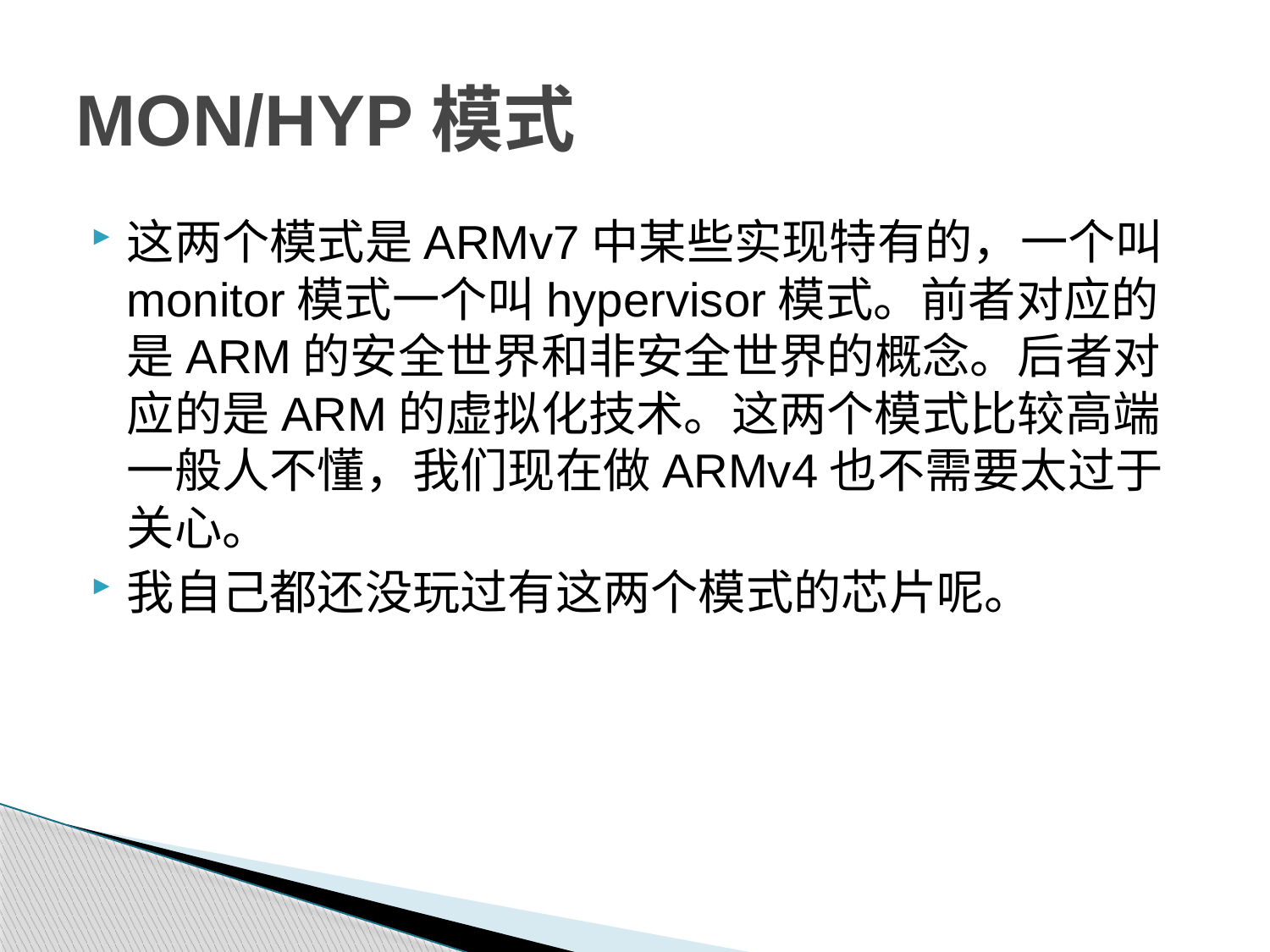

# MON/HYP模式
这两个模式是ARMv7中某些实现特有的，一个叫monitor模式一个叫hypervisor模式。前者对应的是ARM的安全世界和非安全世界的概念。后者对应的是ARM的虚拟化技术。这两个模式比较高端一般人不懂，我们现在做ARMv4也不需要太过于关心。
我自己都还没玩过有这两个模式的芯片呢。